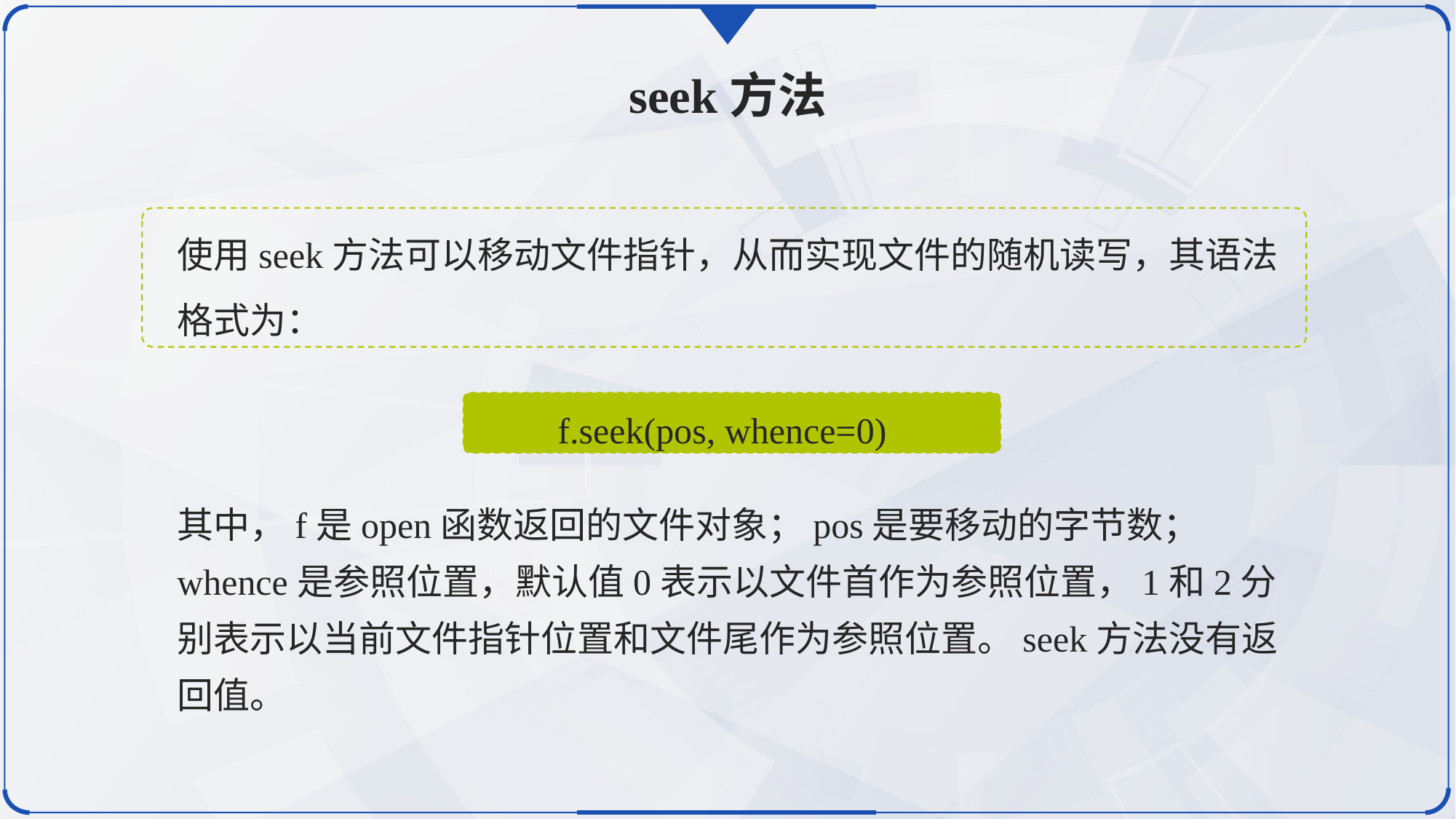

seek方法
使用seek方法可以移动文件指针，从而实现文件的随机读写，其语法格式为：

f.seek(pos, whence=0)

其中，f是open函数返回的文件对象；pos是要移动的字节数；whence是参照位置，默认值0表示以文件首作为参照位置，1和2分别表示以当前文件指针位置和文件尾作为参照位置。seek方法没有返回值。